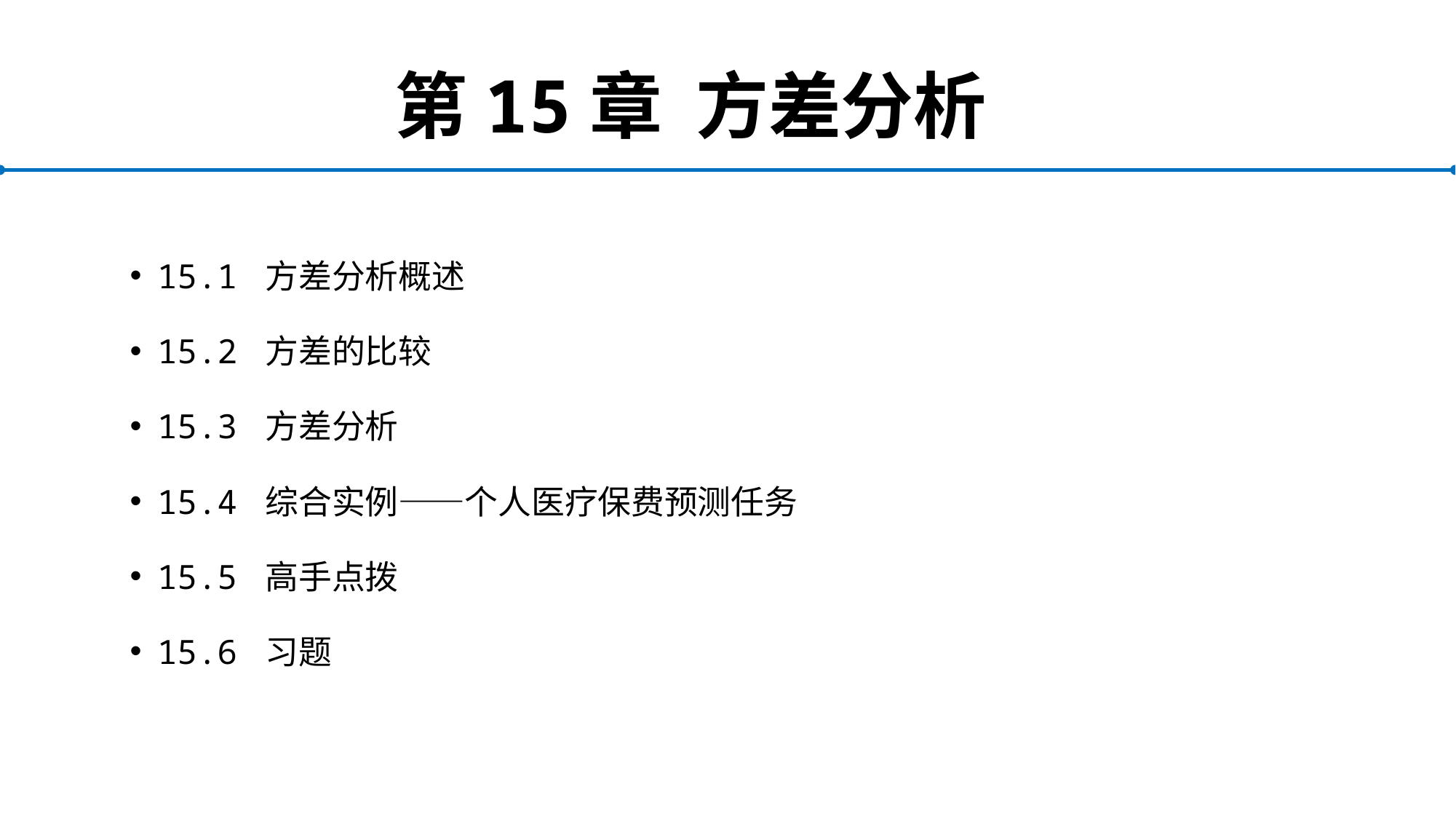

# 第15章  方差分析
15.1 方差分析概述
15.2 方差的比较
15.3 方差分析
15.4 综合实例——个人医疗保费预测任务
15.5 高手点拨
15.6 习题